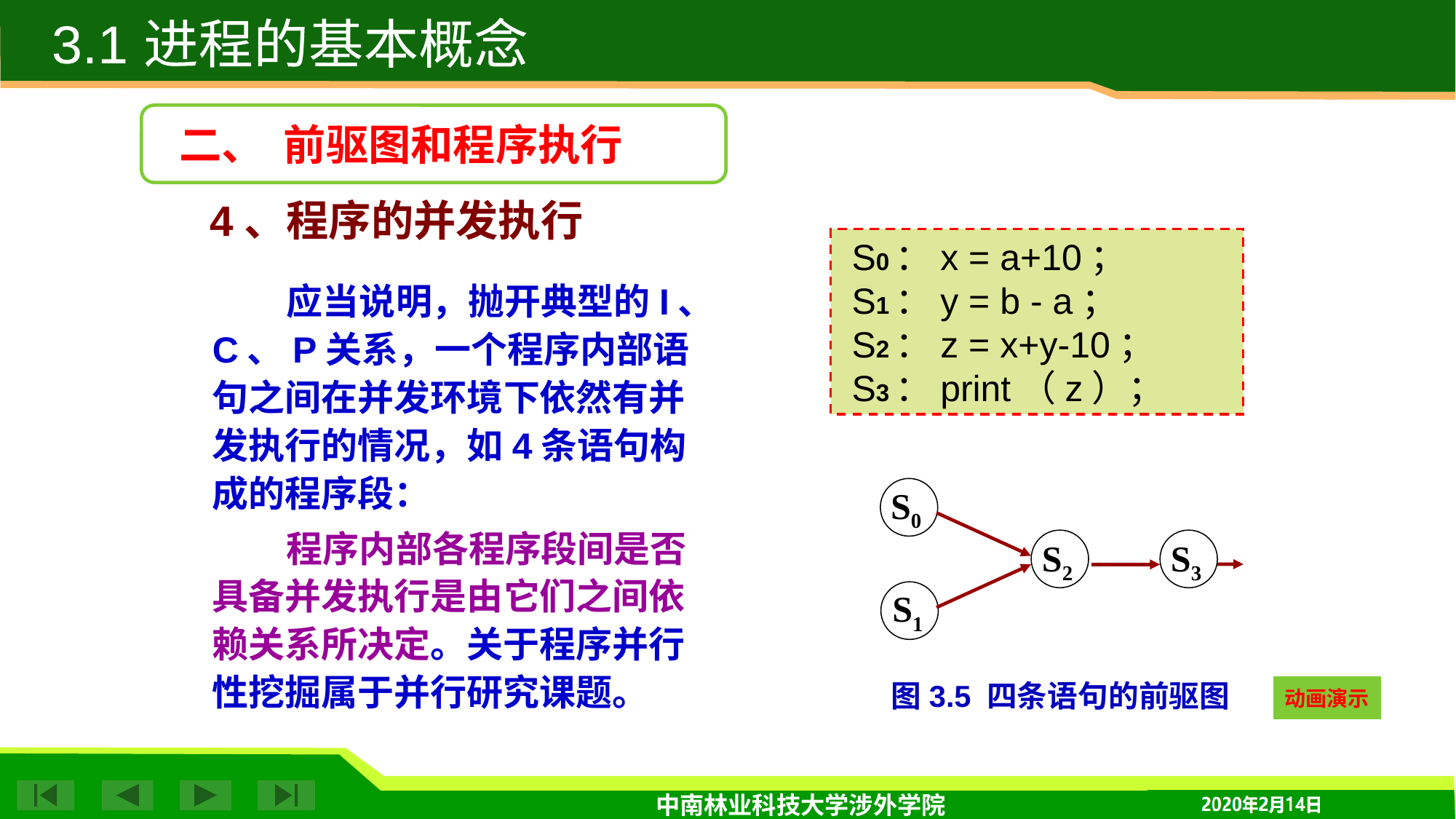

3.1 进程的基本概念

二、  前驱图和程序执行
 4、程序的并发执行
 S0：x = a+10；
 S1：y = b - a；
 S2：z = x+y-10；
 S3：print（z）；
        应当说明，抛开典型的I、C、P关系，一个程序内部语句之间在并发环境下依然有并发执行的情况，如4条语句构成的程序段：
        程序内部各程序段间是否具备并发执行是由它们之间依赖关系所决定。关于程序并行性挖掘属于并行研究课题。
S0

S2

S3

S1

图3.5 四条语句的前驱图
动画演示